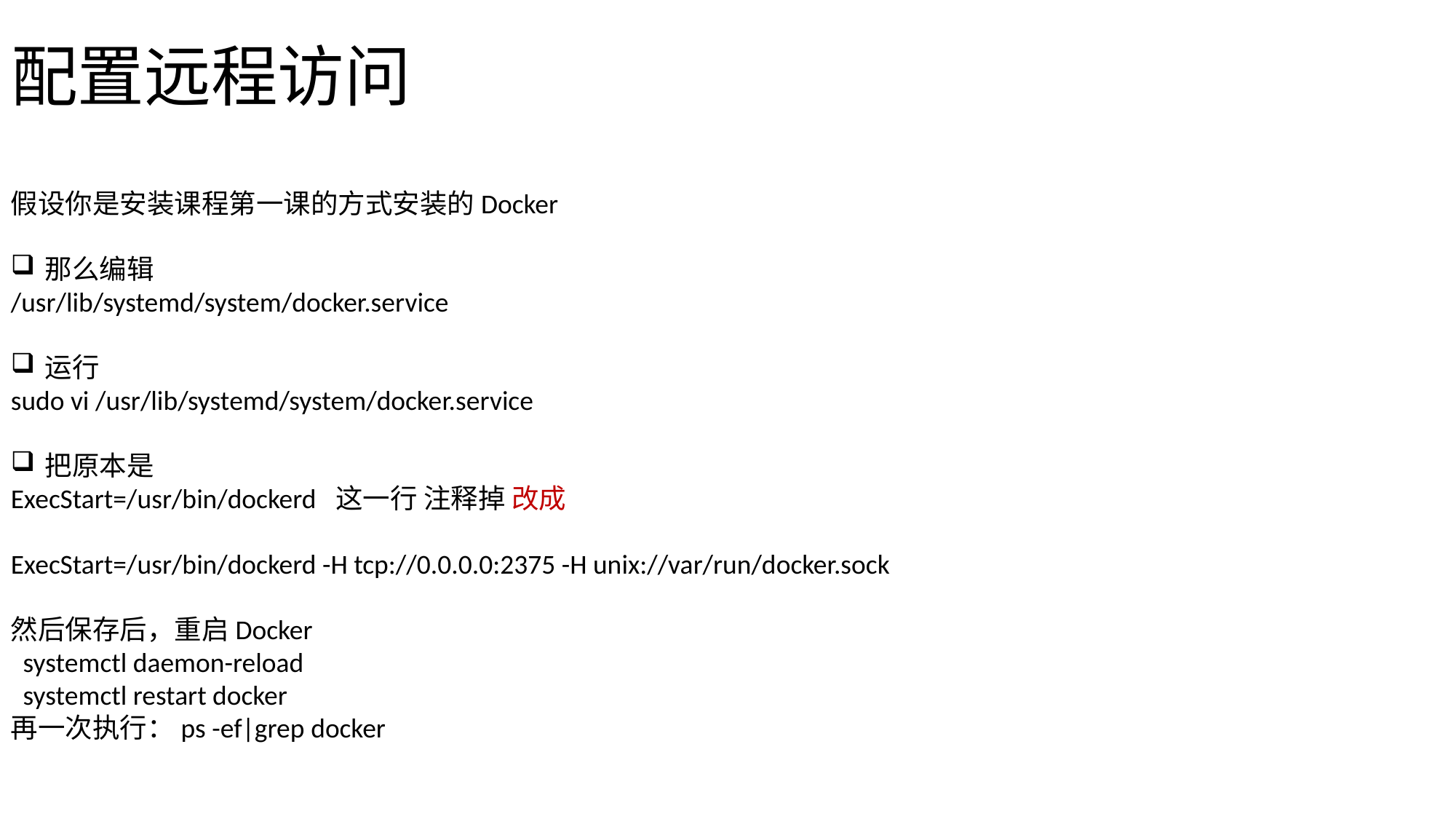

# 配置远程访问
假设你是安装课程第一课的方式安装的Docker

那么编辑
/usr/lib/systemd/system/docker.service

运行
sudo vi /usr/lib/systemd/system/docker.service

把原本是
ExecStart=/usr/bin/dockerd  这一行 注释掉 改成

ExecStart=/usr/bin/dockerd -H tcp://0.0.0.0:2375 -H unix://var/run/docker.sock

然后保存后，重启Docker
  systemctl daemon-reload
  systemctl restart docker
再一次执行：ps -ef|grep docker